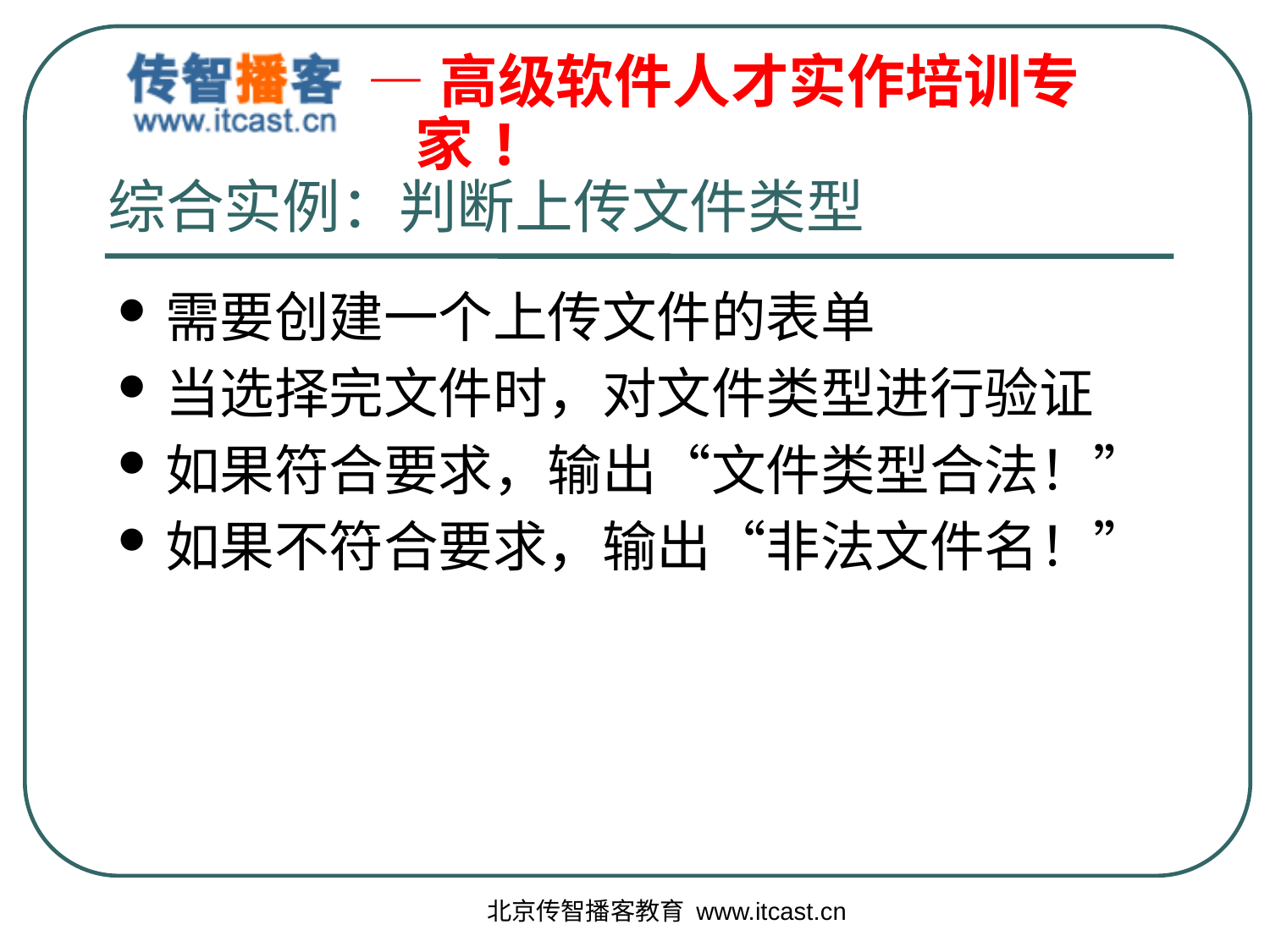

# 综合实例：判断上传文件类型
需要创建一个上传文件的表单
当选择完文件时，对文件类型进行验证
如果符合要求，输出“文件类型合法！”
如果不符合要求，输出“非法文件名！”